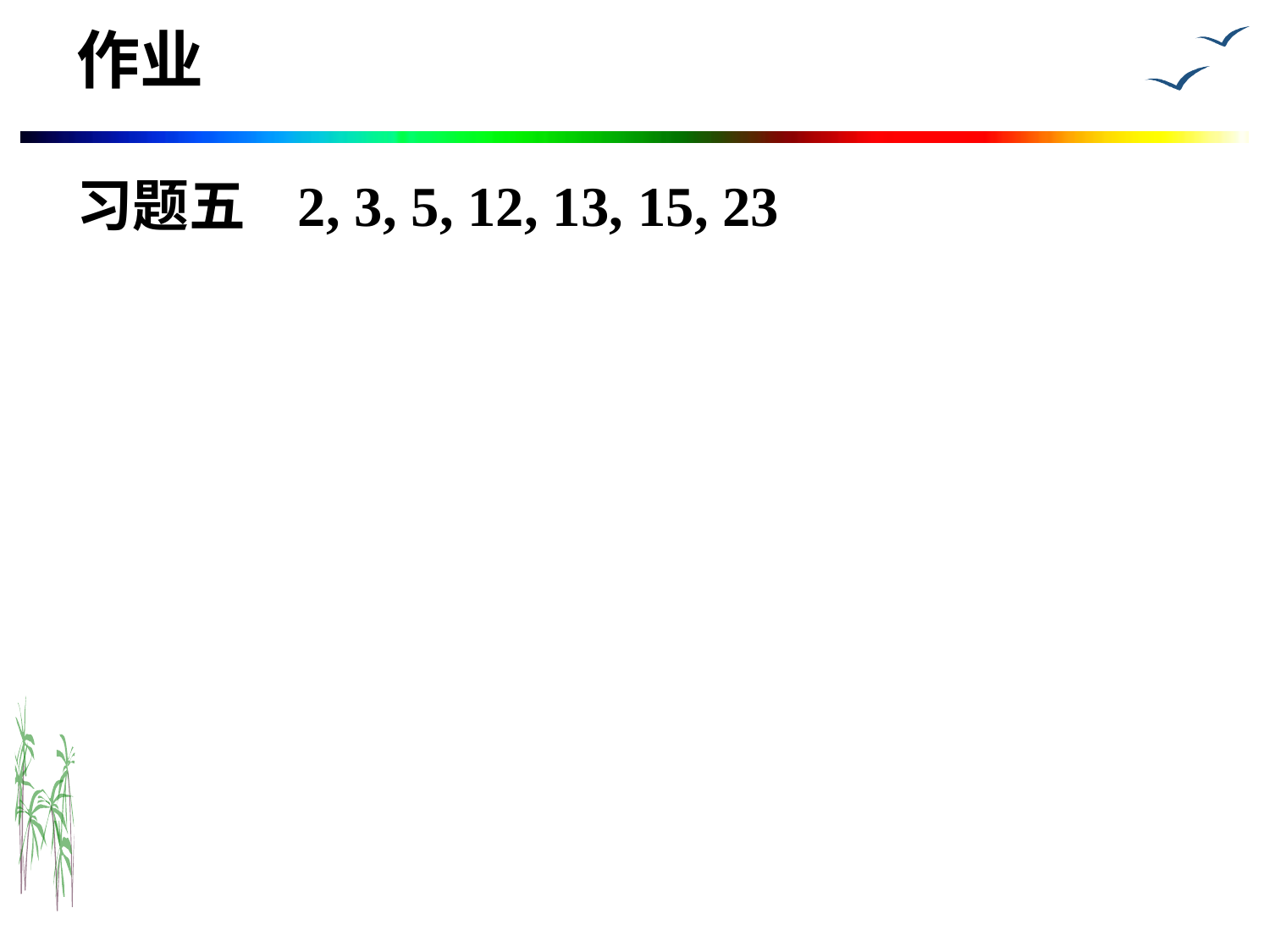

# 作业
习题五   2, 3, 5, 12, 13, 15, 23